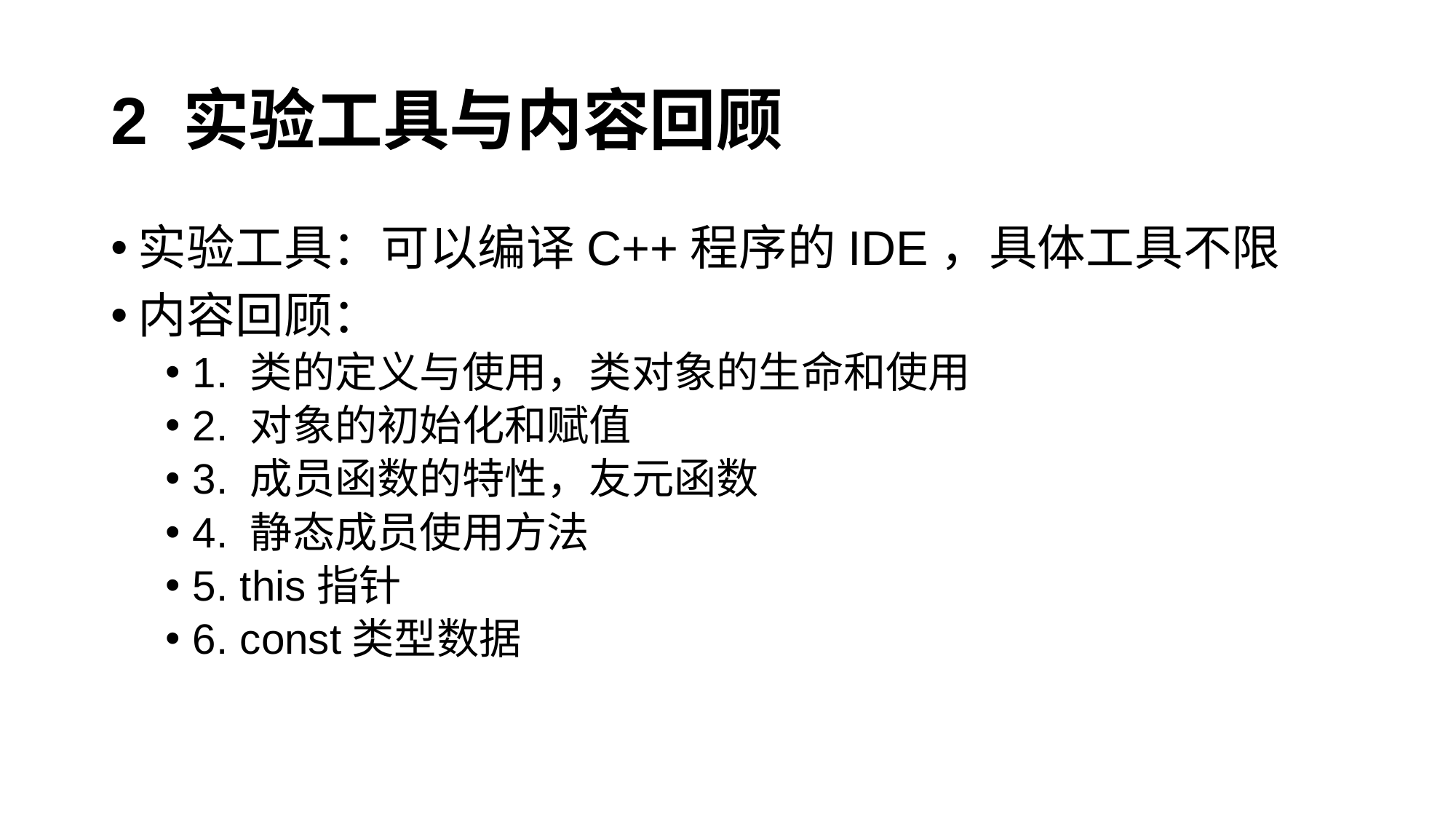

# 2 实验工具与内容回顾
实验工具：可以编译C++程序的IDE，具体工具不限
内容回顾：
1. 类的定义与使用，类对象的生命和使用
2. 对象的初始化和赋值
3. 成员函数的特性，友元函数
4. 静态成员使用方法
5. this指针
6. const类型数据